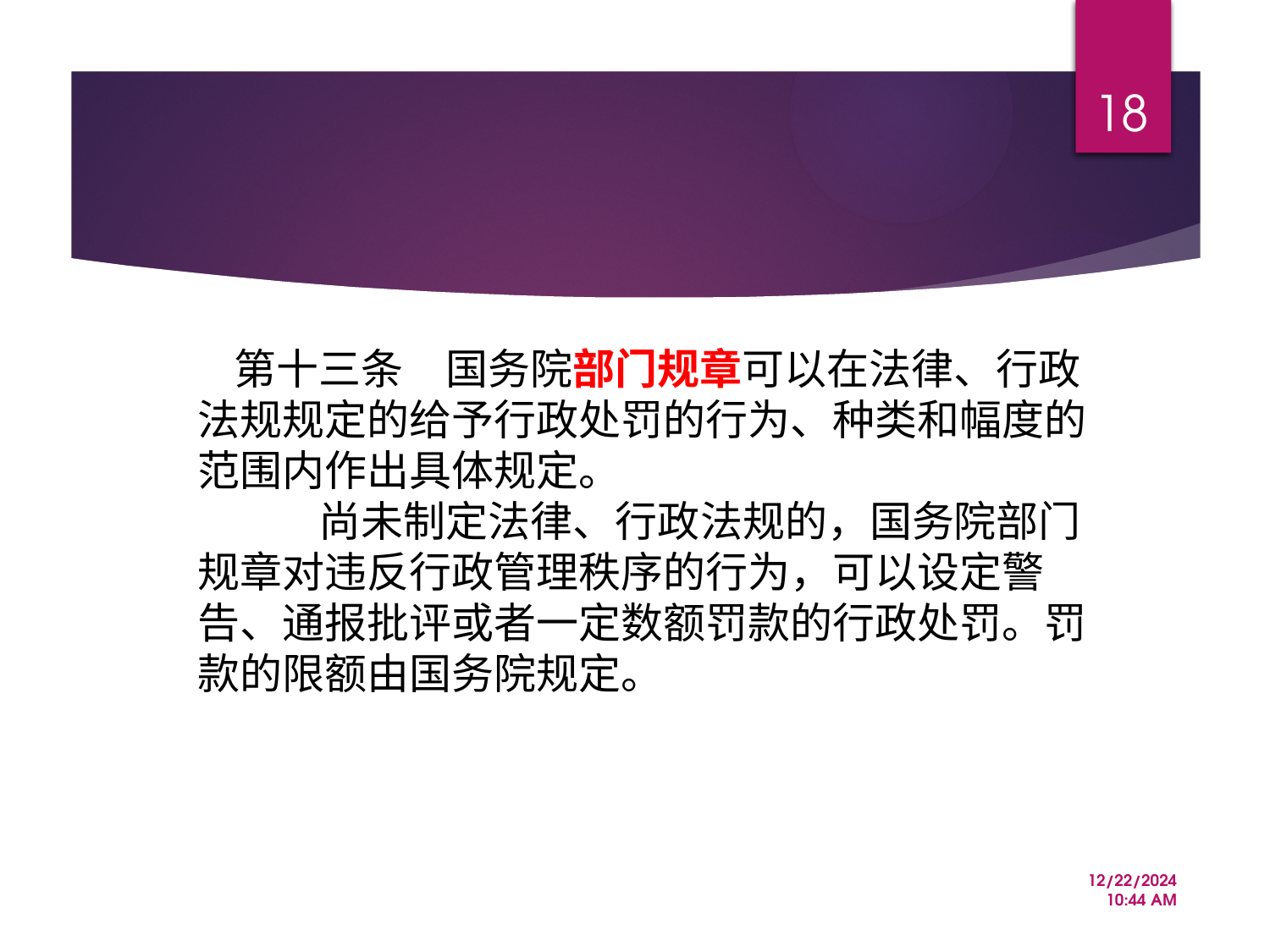

18
第十三条　国务院部门规章可以在法律、行政法规规定的给予行政处罚的行为、种类和幅度的范围内作出具体规定。
　　尚未制定法律、行政法规的，国务院部门规章对违反行政管理秩序的行为，可以设定警告、通报批评或者一定数额罚款的行政处罚。罚款的限额由国务院规定。
12/22/2024 10:44 AM